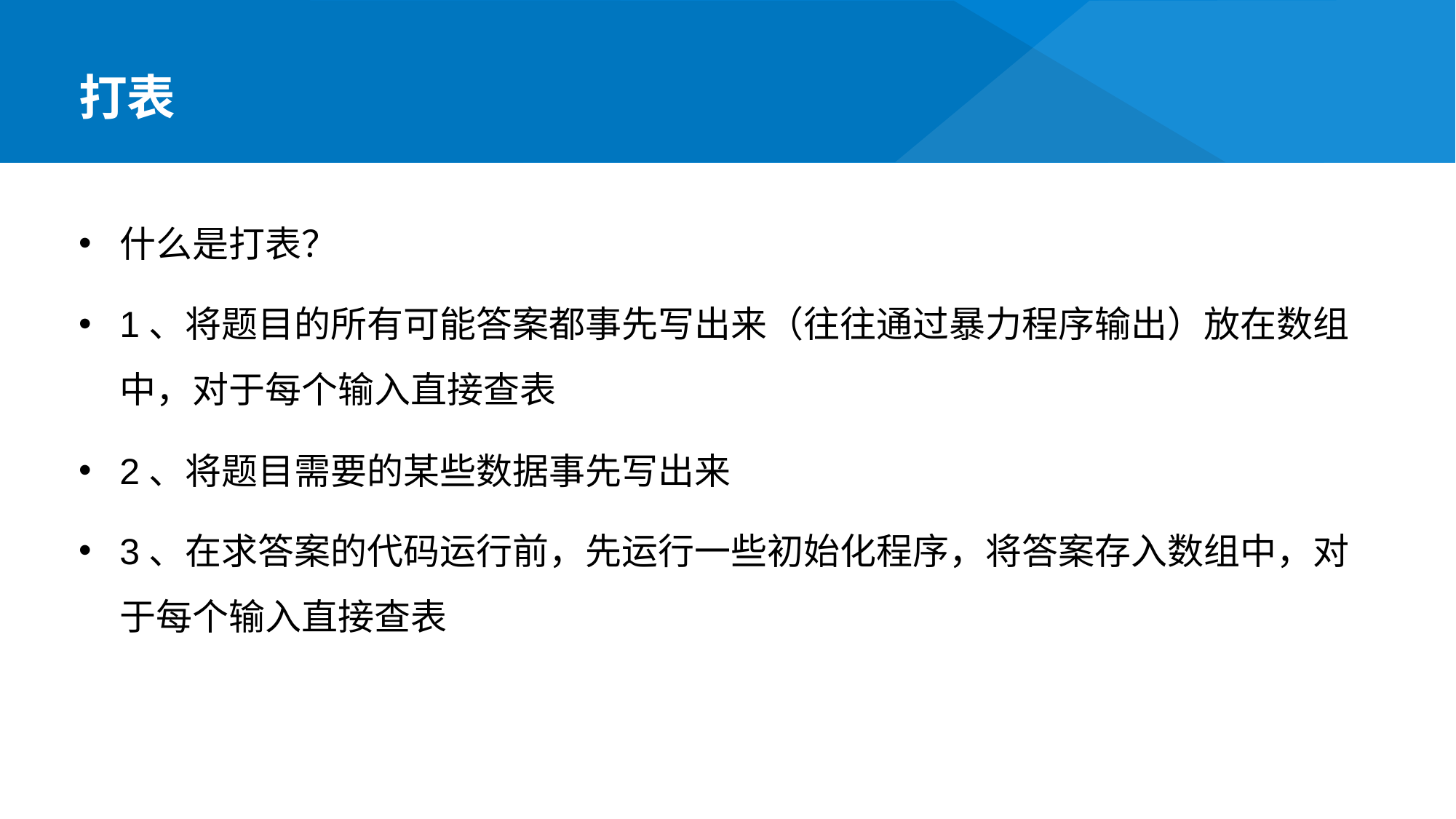

打表
什么是打表？
1、将题目的所有可能答案都事先写出来（往往通过暴力程序输出）放在数组中，对于每个输入直接查表
2、将题目需要的某些数据事先写出来
3、在求答案的代码运行前，先运行一些初始化程序，将答案存入数组中，对于每个输入直接查表